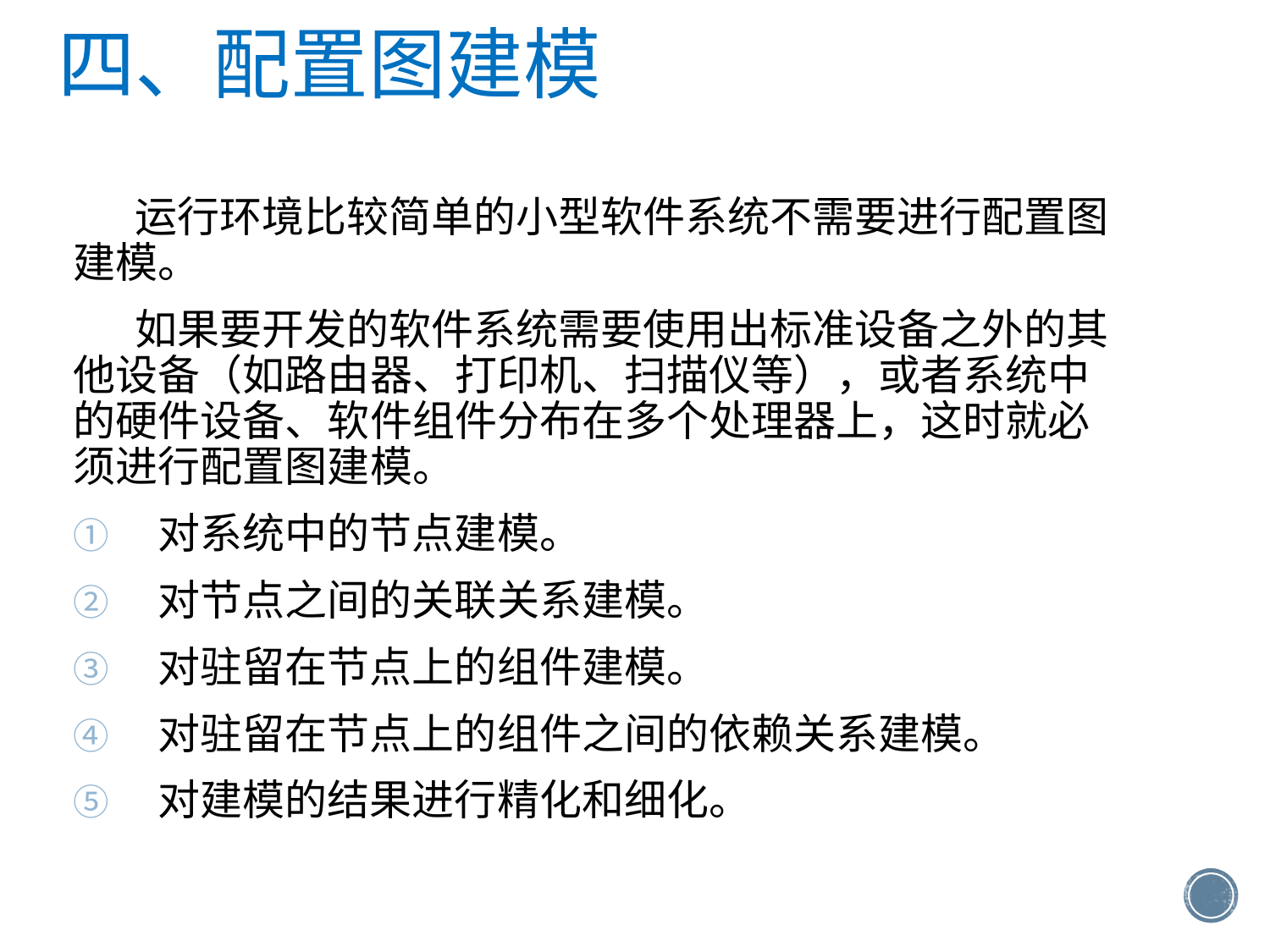

四、配置图建模
运行环境比较简单的小型软件系统不需要进行配置图建模。
如果要开发的软件系统需要使用出标准设备之外的其他设备（如路由器、打印机、扫描仪等），或者系统中的硬件设备、软件组件分布在多个处理器上，这时就必须进行配置图建模。
对系统中的节点建模。
对节点之间的关联关系建模。
对驻留在节点上的组件建模。
对驻留在节点上的组件之间的依赖关系建模。
对建模的结果进行精化和细化。